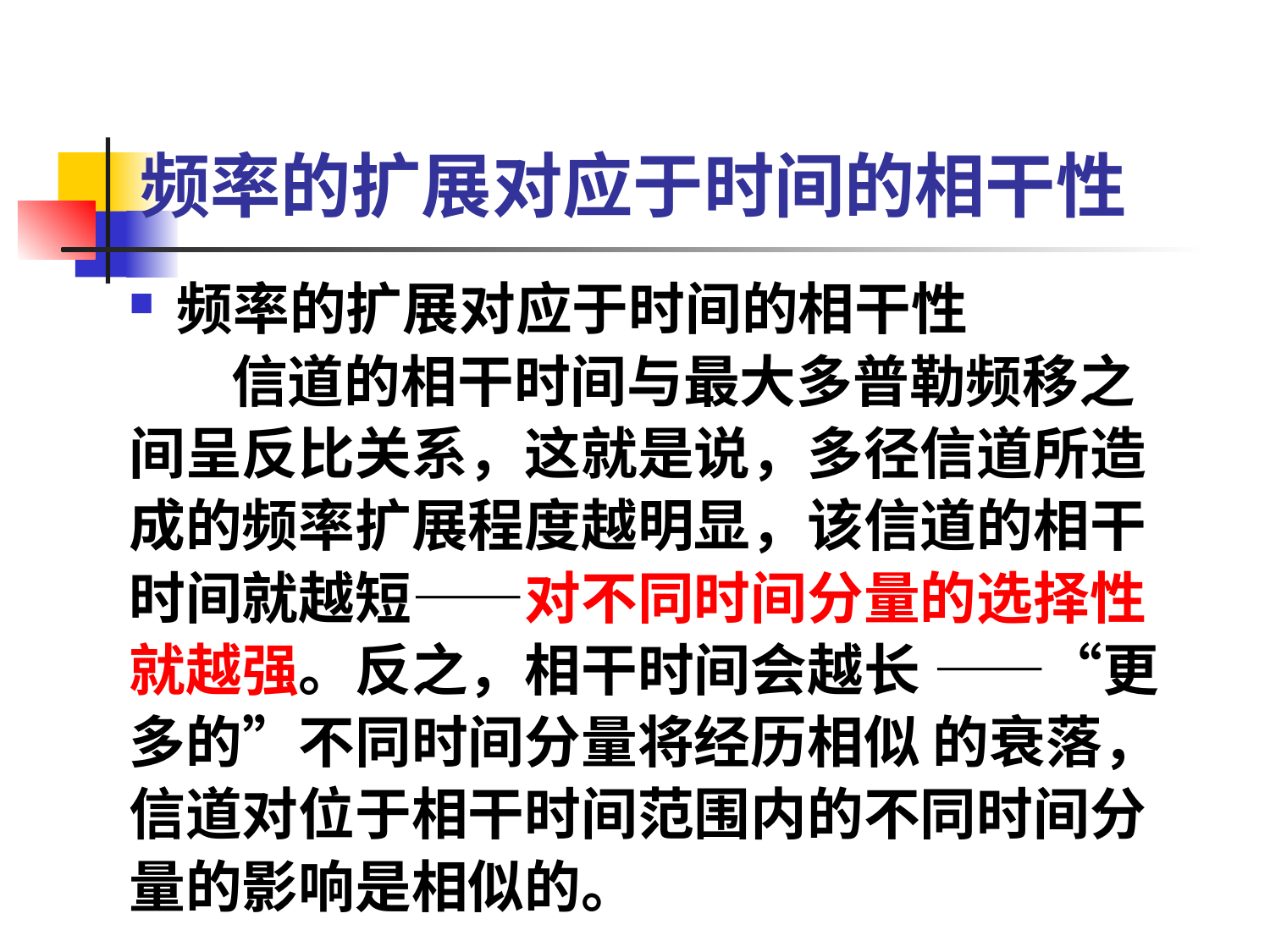

# 频率的扩展对应于时间的相干性
频率的扩展对应于时间的相干性
       信道的相干时间与最大多普勒频移之
间呈反比关系，这就是说，多径信道所造
成的频率扩展程度越明显，该信道的相干
时间就越短——对不同时间分量的选择性
就越强。反之，相干时间会越长 ——“更
多的”不同时间分量将经历相似 的衰落，
信道对位于相干时间范围内的不同时间分
量的影响是相似的。